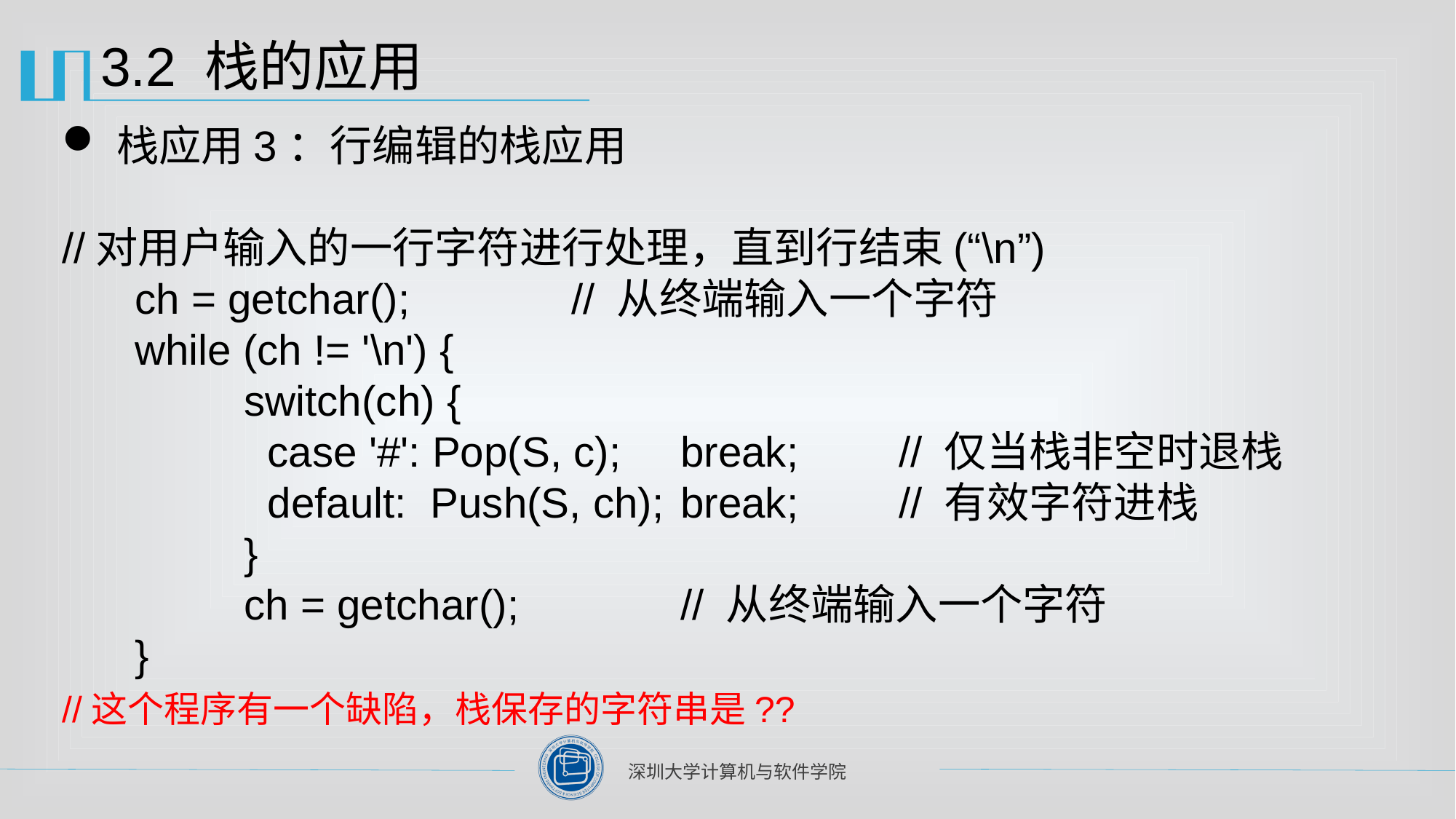

# 3.2 栈的应用
栈应用3：行编辑的栈应用

//对用户输入的一行字符进行处理，直到行结束(“\n”)
	ch = getchar();		// 从终端输入一个字符
	while (ch != '\n') {
		switch(ch) {
		  case '#': Pop(S, c);	break;	// 仅当栈非空时退栈
		  default:  Push(S, ch);	break;	// 有效字符进栈
		}
		ch = getchar(); 		// 从终端输入一个字符
	}
//这个程序有一个缺陷，栈保存的字符串是??

26